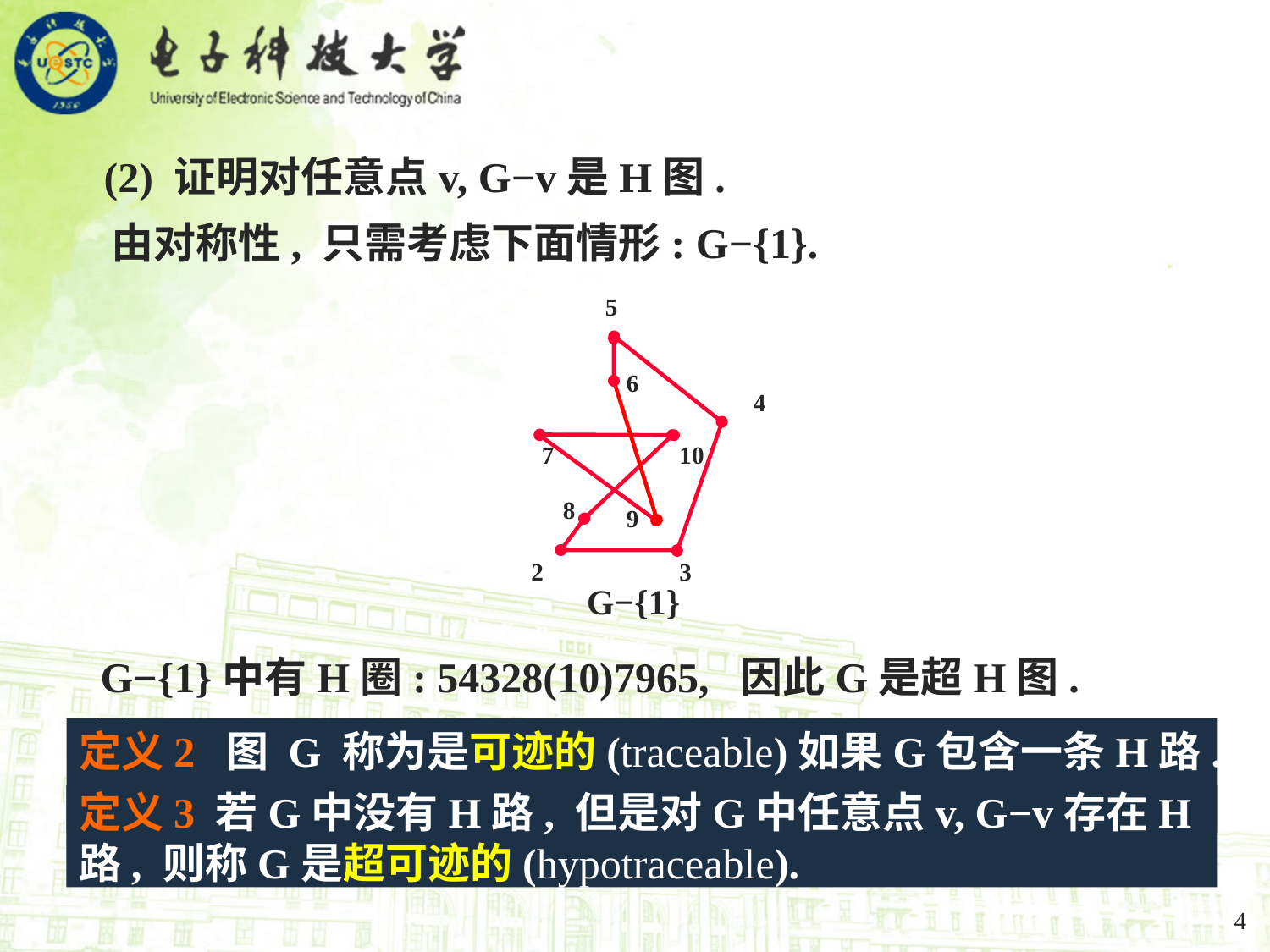

(2) 证明对任意点v, G−v是H图.
    由对称性, 只需考虑下面情形: G−{1}.
5

6

4

7
10

8
9

2

3
G−{1}

  G−{1}中有H圈: 54328(10)7965,  因此G是超H图.              □
定义2  图 G 称为是可迹的(traceable)如果G包含一条H路.
定义3 若G中没有H路, 但是对G中任意点v, G−v存在H路, 则称G是超可迹的(hypotraceable).
4